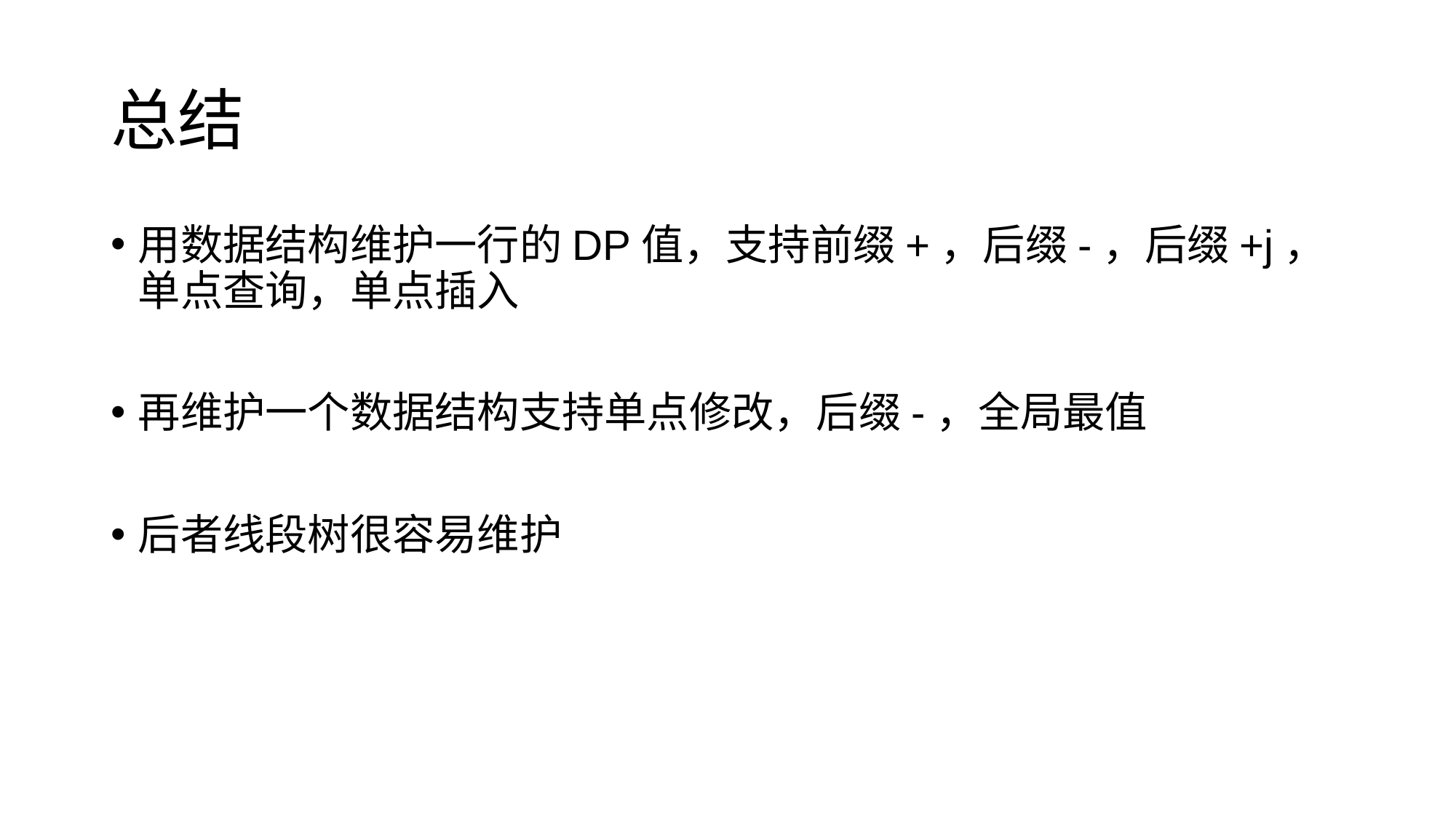

# 总结
用数据结构维护一行的DP值，支持前缀+，后缀-，后缀+j，单点查询，单点插入

再维护一个数据结构支持单点修改，后缀-，全局最值

后者线段树很容易维护